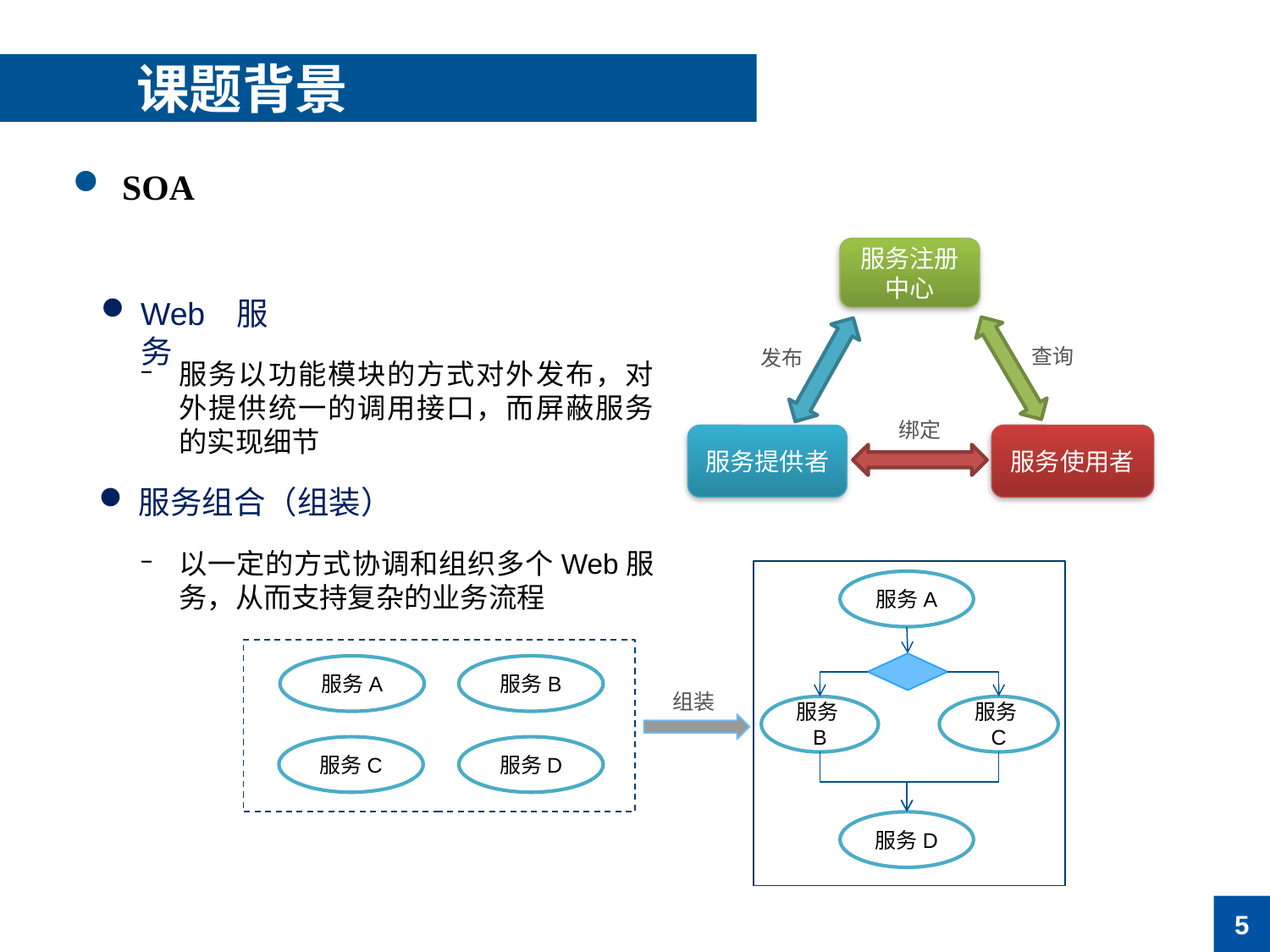

课题背景
 SOA
服务注册中心

查询
发布

绑定
服务提供者
服务使用者
Web服务
服务以功能模块的方式对外发布，对外提供统一的调用接口，而屏蔽服务的实现细节
服务组合（组装）
以一定的方式协调和组织多个Web服务，从而支持复杂的业务流程

服务A

服务A
服务B
服务C
服务D

组装

服务B
服务C
服务D
5